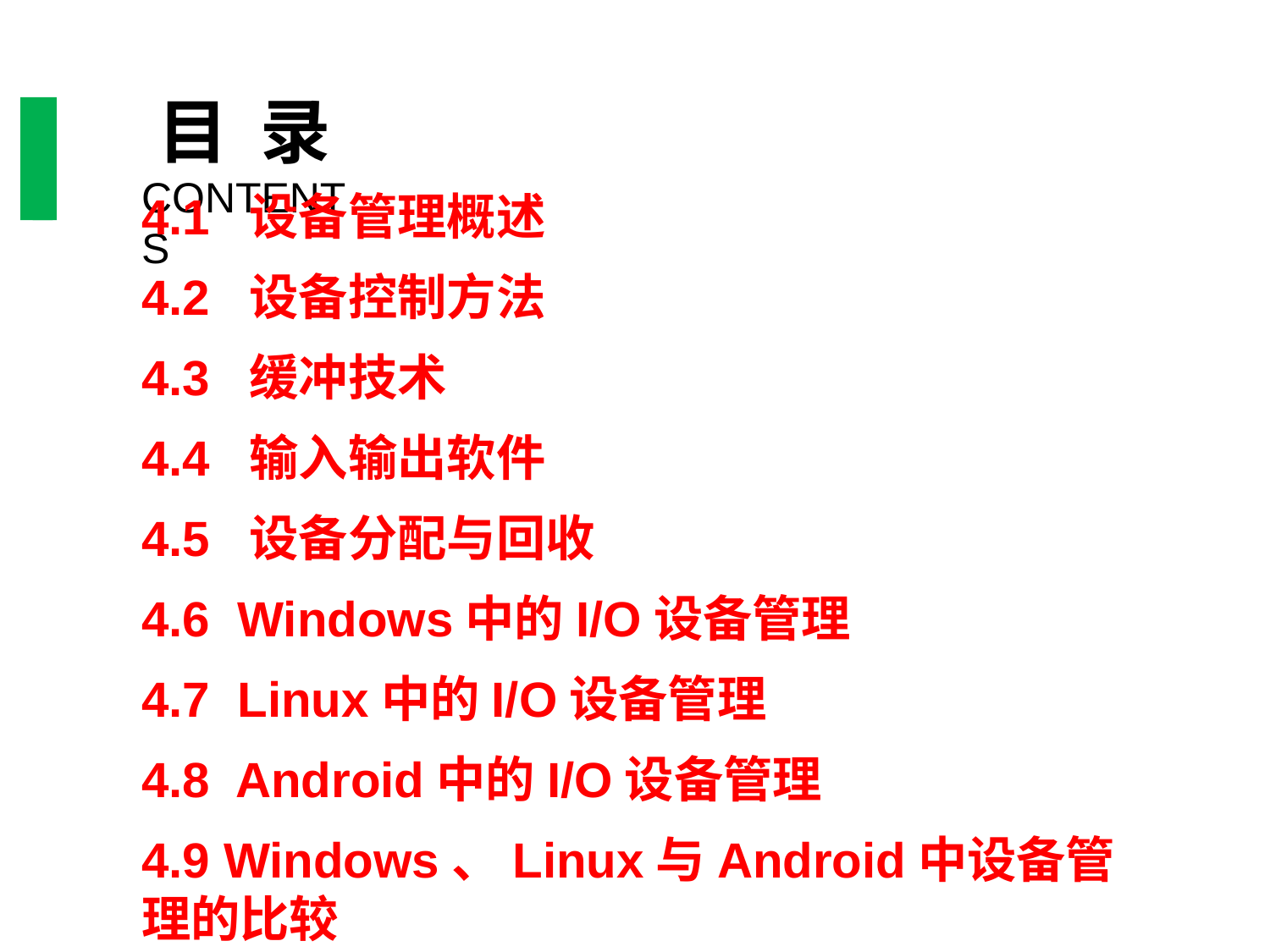

目  录
CONTENTS

4.1  设备管理概述
4.2  设备控制方法
4.3  缓冲技术
4.4  输入输出软件
4.5  设备分配与回收
4.6  Windows中的I/O设备管理
4.7  Linux中的I/O设备管理
4.8  Android中的I/O设备管理
4.9 Windows、Linux与Android中设备管理的比较